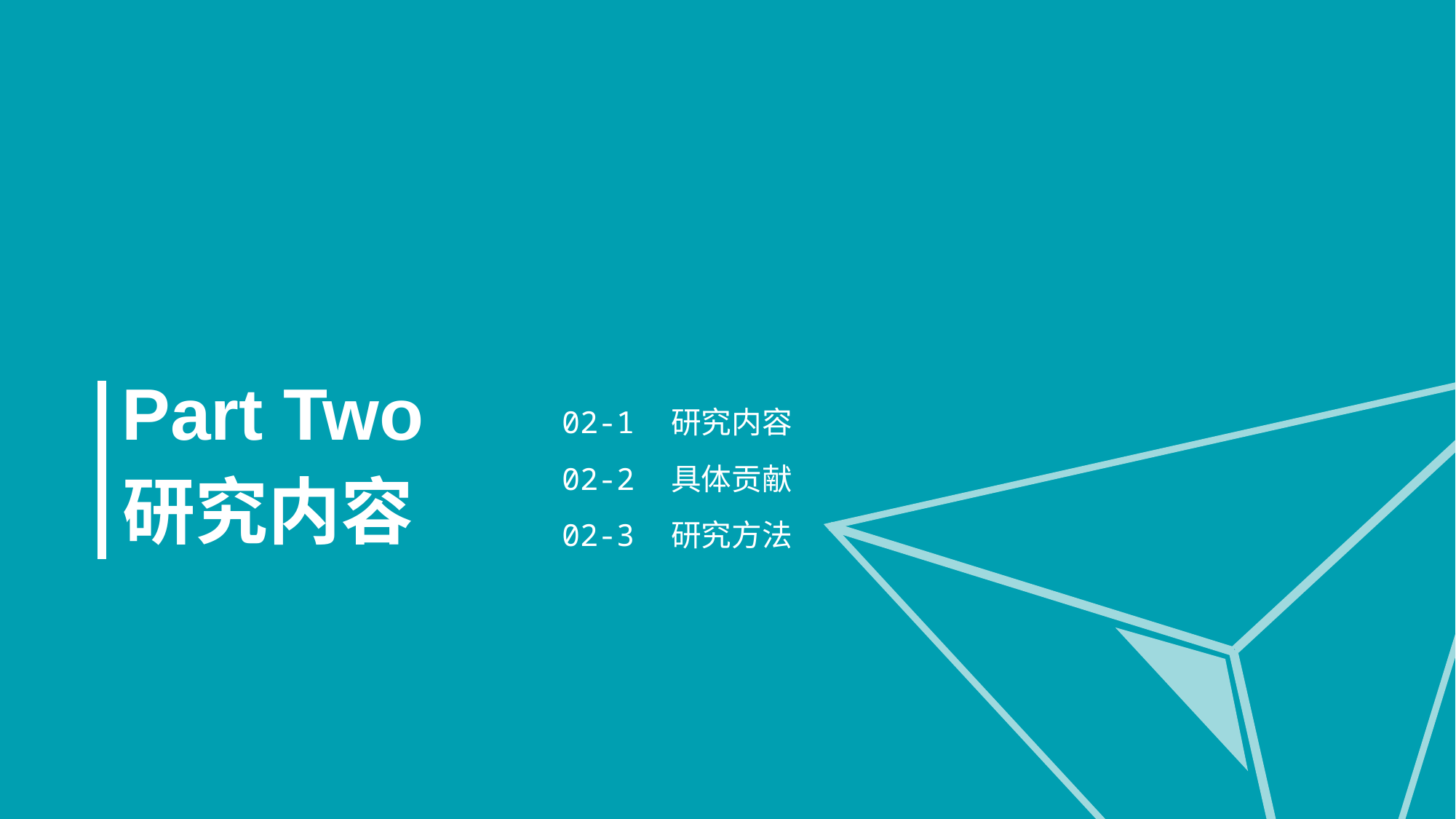

Part Two
02-1	研究内容
02-2	具体贡献
02-3	研究方法
研究内容